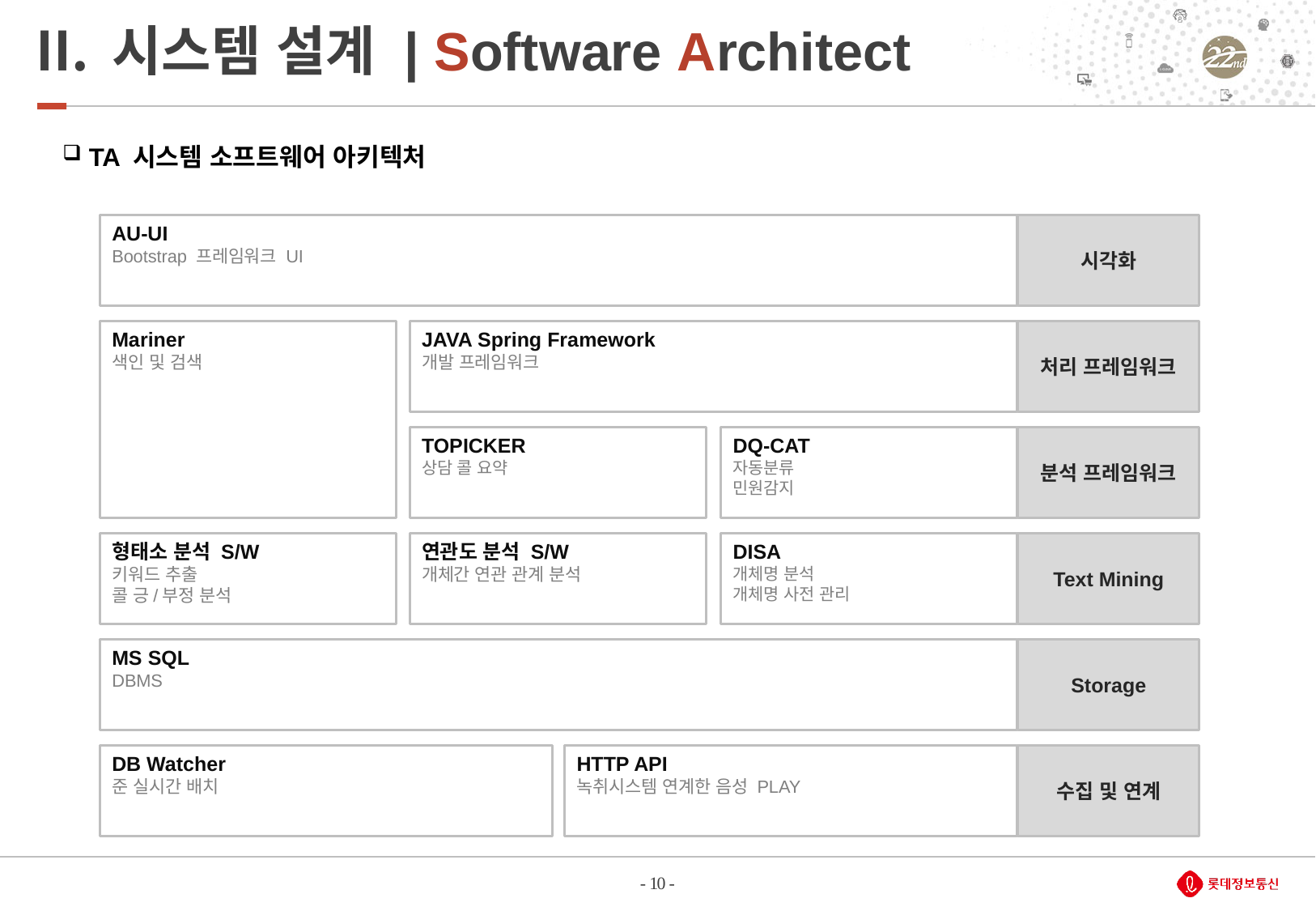

# 시스템 설계 | Software Architect
 TA 시스템 소프트웨어 아키텍처
AU-UI
Bootstrap 프레임워크 UI
시각화
Mariner
색인 및 검색
JAVA Spring Framework
개발 프레임워크
처리 프레임워크
TOPICKER
상담 콜 요약
DQ-CAT
자동분류
민원감지
분석 프레임워크
형태소 분석 S/W
키워드 추출
콜 긍/부정 분석
연관도 분석 S/W
개체간 연관 관계 분석
DISA
개체명 분석
개체명 사전 관리
Text Mining
MS SQL
DBMS
Storage
DB Watcher
준 실시간 배치
HTTP API
녹취시스템 연계한 음성 PLAY
수집 및 연계
- 10 -